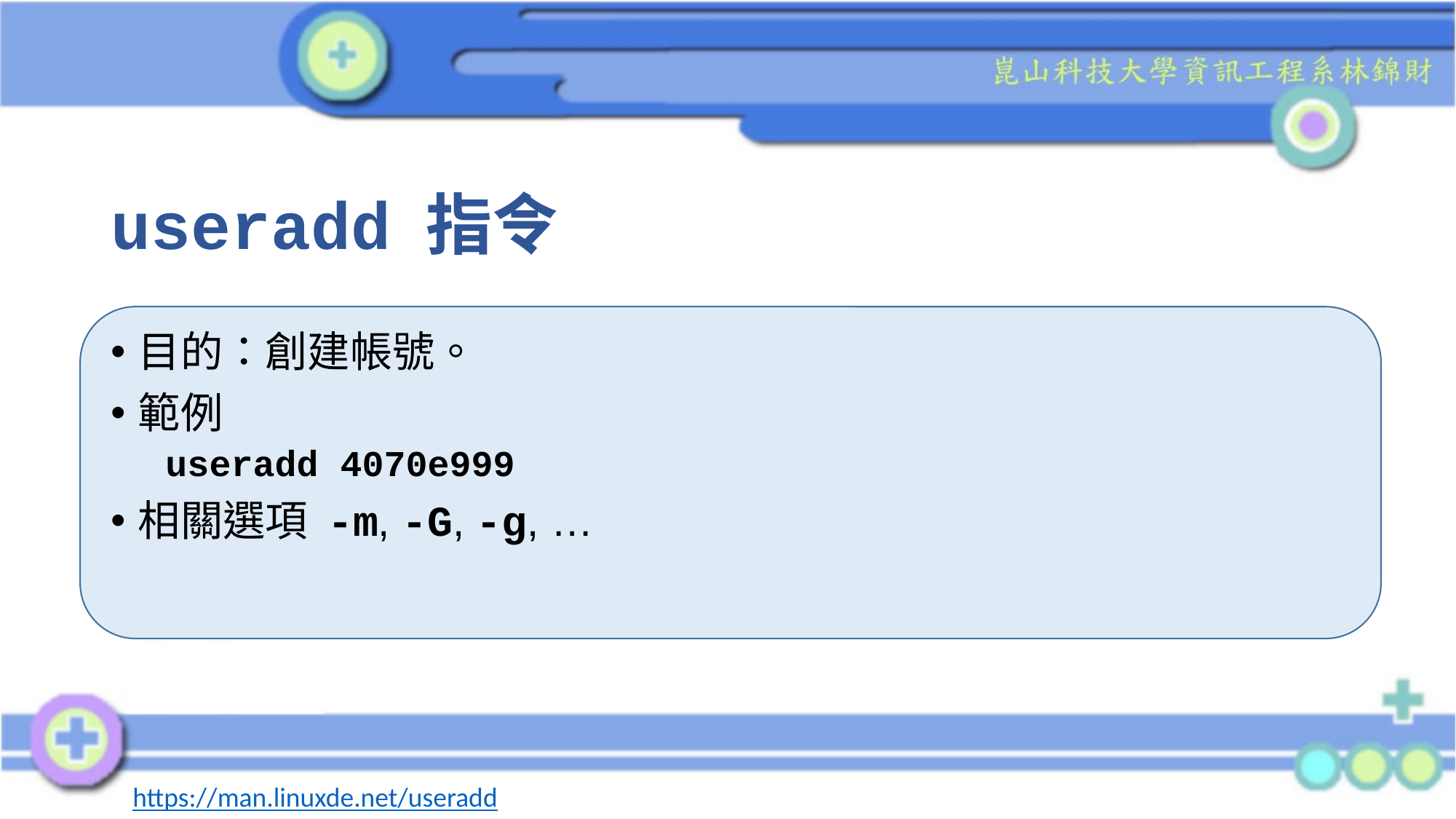

# useradd 指令

目的：創建帳號。
範例
useradd 4070e999
相關選項 -m, -G, -g, …
https://man.linuxde.net/useradd